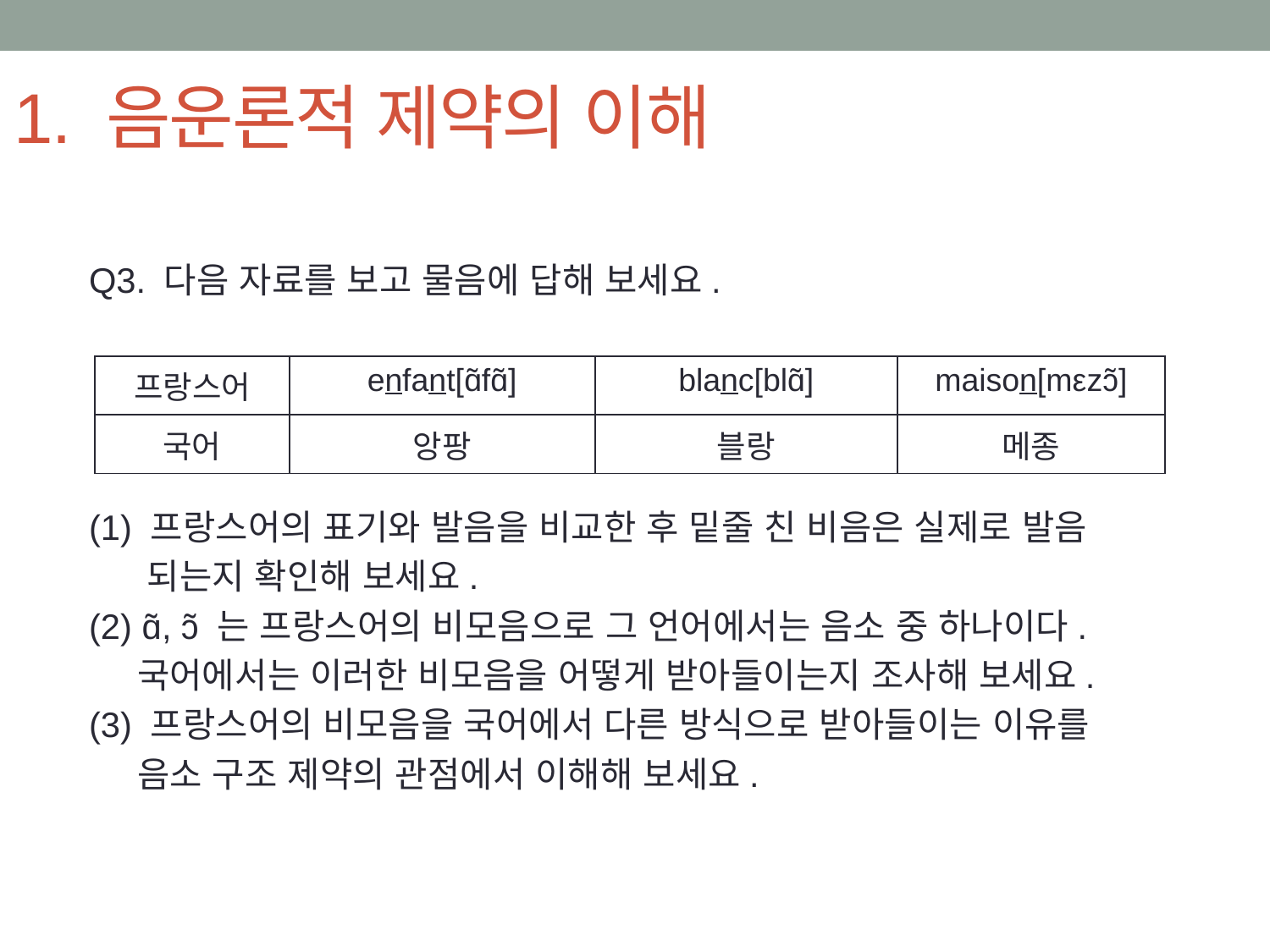

# 1. 음운론적 제약의 이해

Q3. 다음 자료를 보고 물음에 답해 보세요.

(1) 프랑스어의 표기와 발음을 비교한 후 밑줄 친 비음은 실제로 발음
     되는지 확인해 보세요.
(2) ɑ̃, ɔ̃ 는 프랑스어의 비모음으로 그 언어에서는 음소 중 하나이다.
    국어에서는 이러한 비모음을 어떻게 받아들이는지 조사해 보세요.
(3) 프랑스어의 비모음을 국어에서 다른 방식으로 받아들이는 이유를
    음소 구조 제약의 관점에서 이해해 보세요.

| 프랑스어 | enfant[ɑ̃fɑ̃] | blanc[blɑ̃] | maison[mεzɔ̃] |
| --- | --- | --- | --- |
| 국어 | 앙팡 | 블랑 | 메종 |